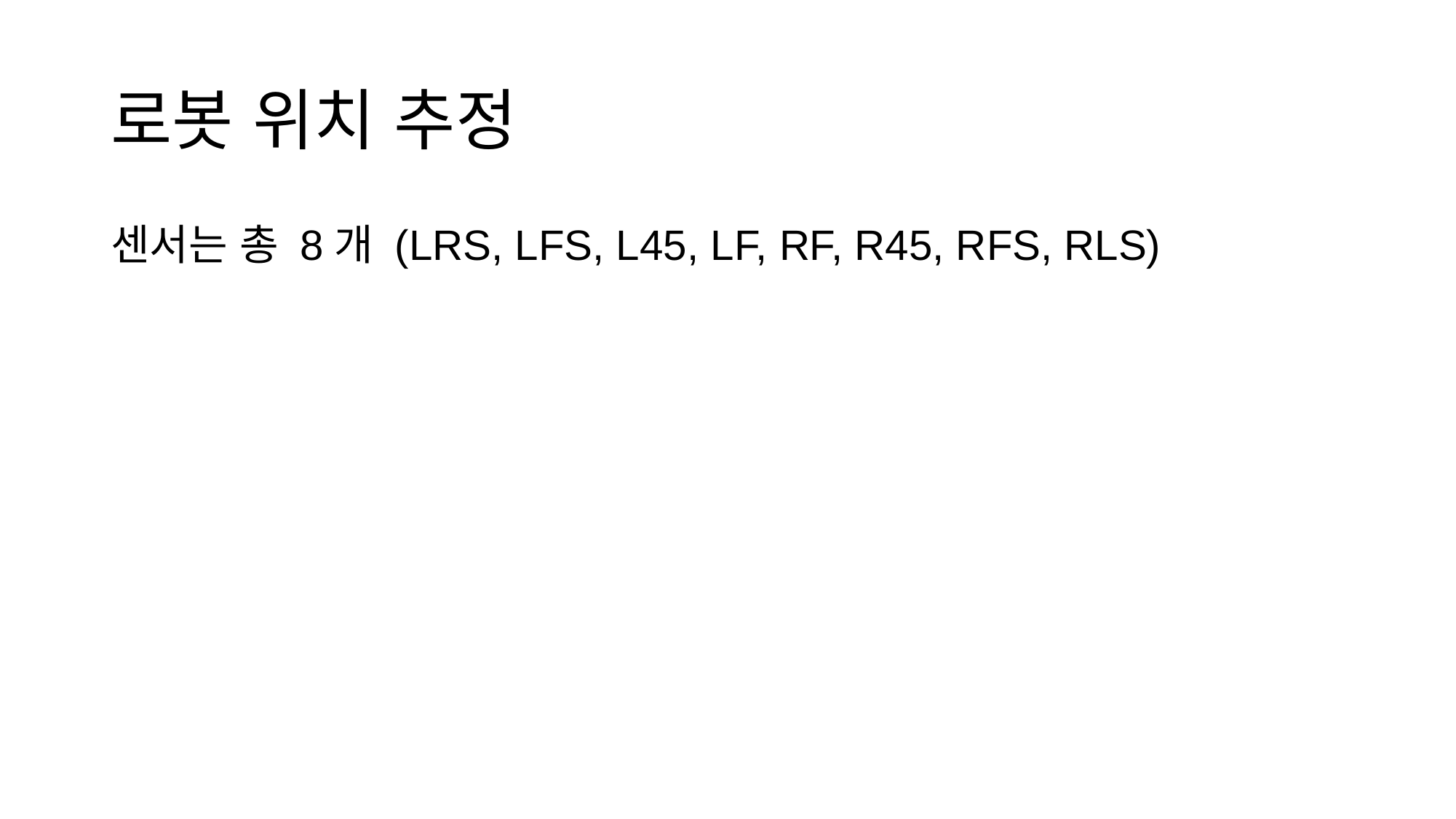

# 로봇 위치 추정
센서는 총 8개 (LRS, LFS, L45, LF, RF, R45, RFS, RLS)